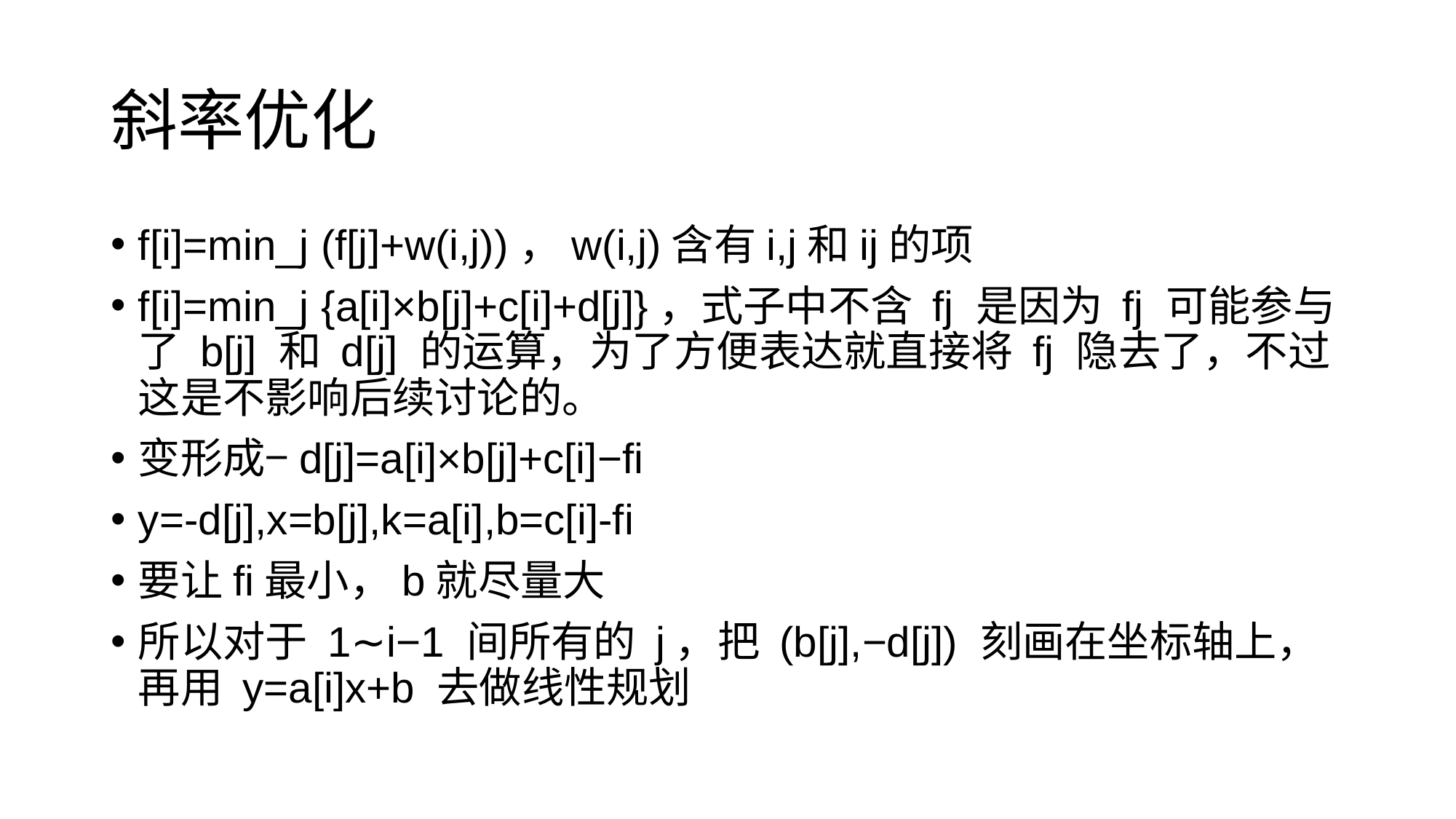

# 斜率优化
f[i]=min_j (f[j]+w(i,j))，w(i,j)含有i,j和ij的项
f[i]=min_j {a[i]×b[j]+c[i]+d[j]}，式子中不含 fj 是因为 fj 可能参与了 b[j] 和 d[j] 的运算，为了方便表达就直接将 fj 隐去了，不过这是不影响后续讨论的。
变形成−d[j]=a[i]×b[j]+c[i]−fi
y=-d[j],x=b[j],k=a[i],b=c[i]-fi
要让fi最小，b就尽量大
所以对于 1∼i−1 间所有的 j，把 (b[j],−d[j]) 刻画在坐标轴上，再用 y=a[i]x+b 去做线性规划